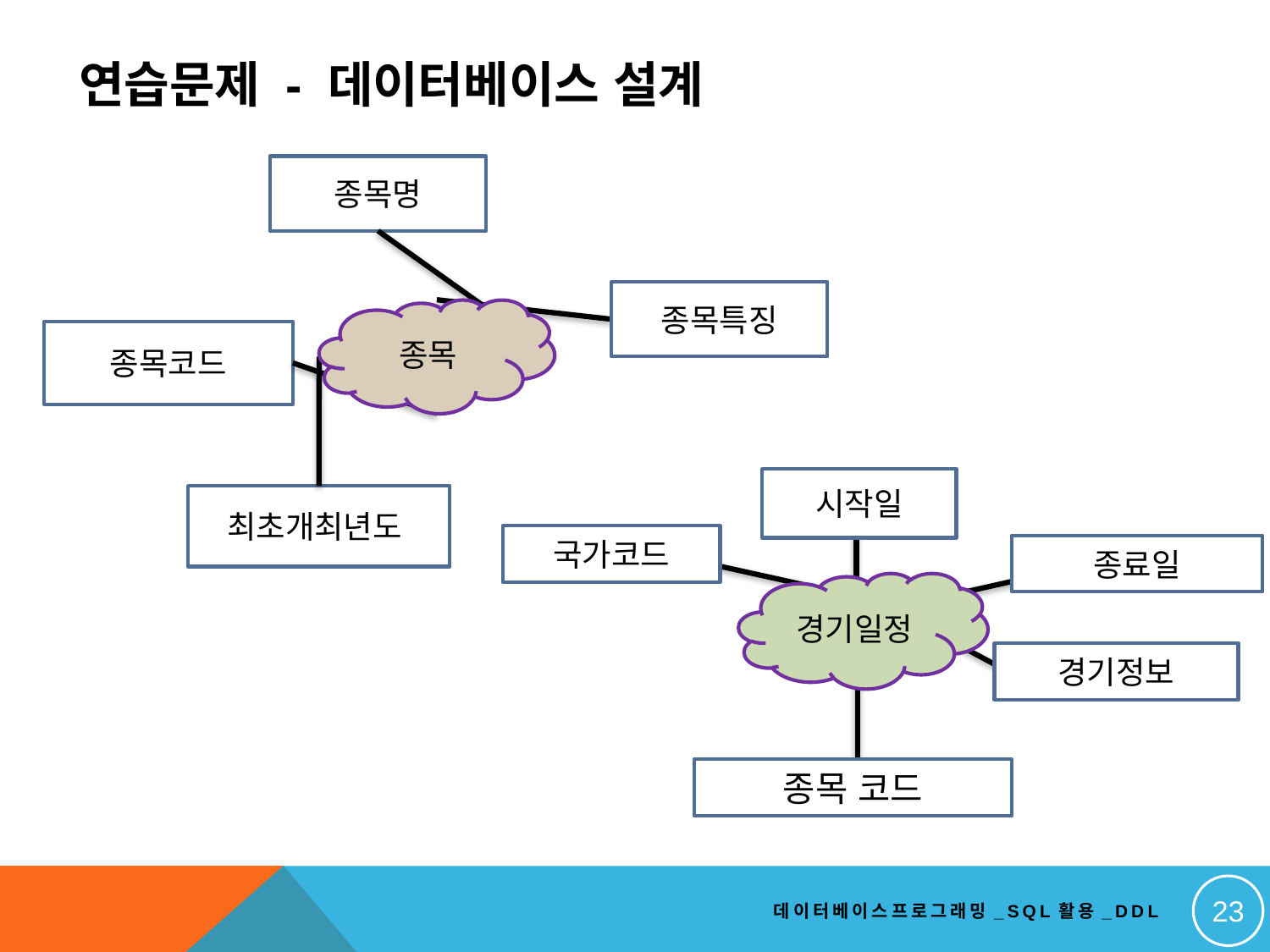

연습문제 - 데이터베이스 설계
종목명
종목특징
종목
종목코드
시작일
국가코드
종료일
경기일정
경기정보
종목 코드
최초개최년도
23
데이터베이스프로그래밍_SQL활용_DDL